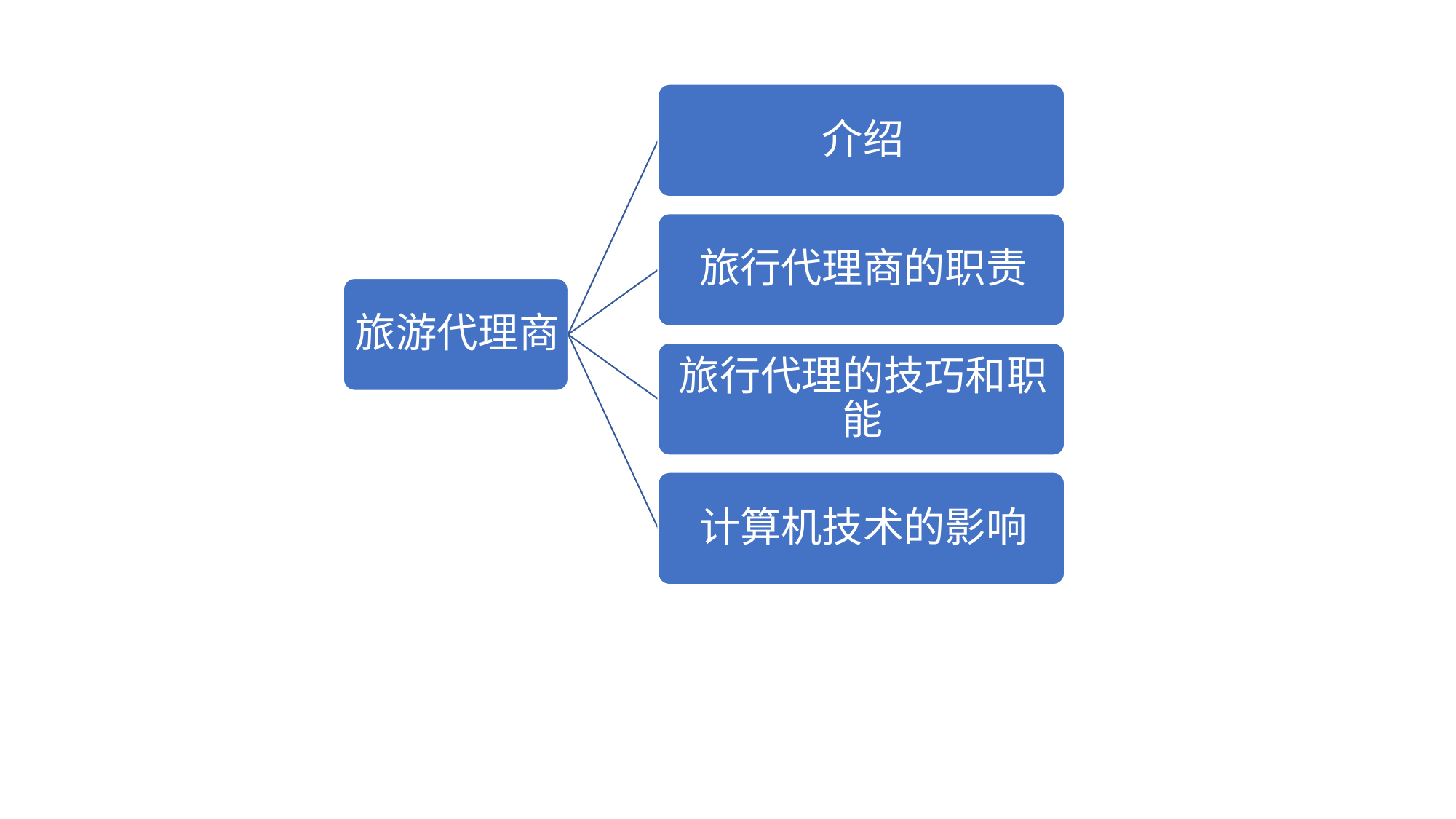

旅游代理商

介绍

旅行代理商的职责

旅行代理的技巧和职能

计算机技术的影响